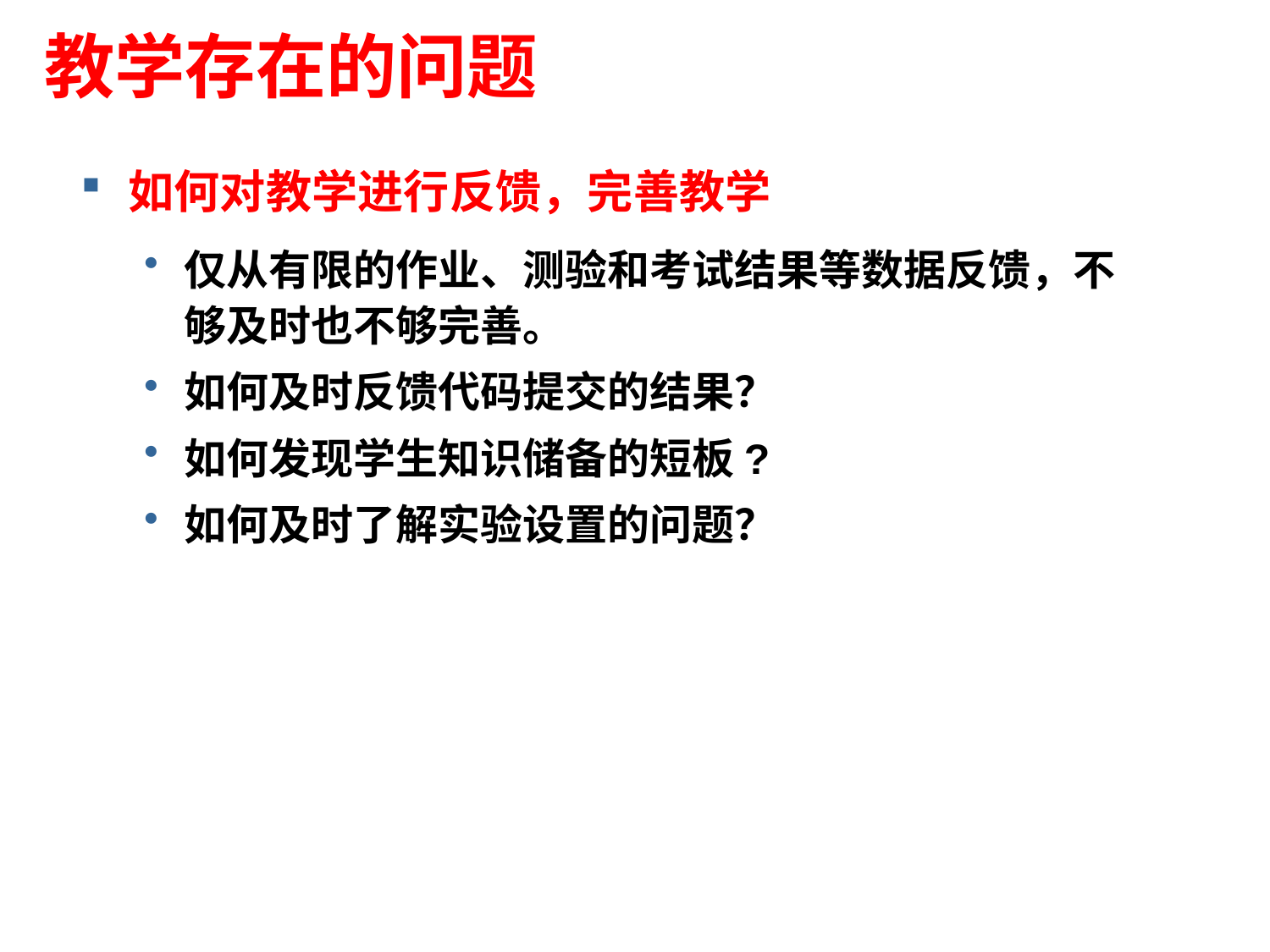

# 教学存在的问题
如何对教学进行反馈，完善教学
仅从有限的作业、测验和考试结果等数据反馈，不够及时也不够完善。
如何及时反馈代码提交的结果？
如何发现学生知识储备的短板?
如何及时了解实验设置的问题？